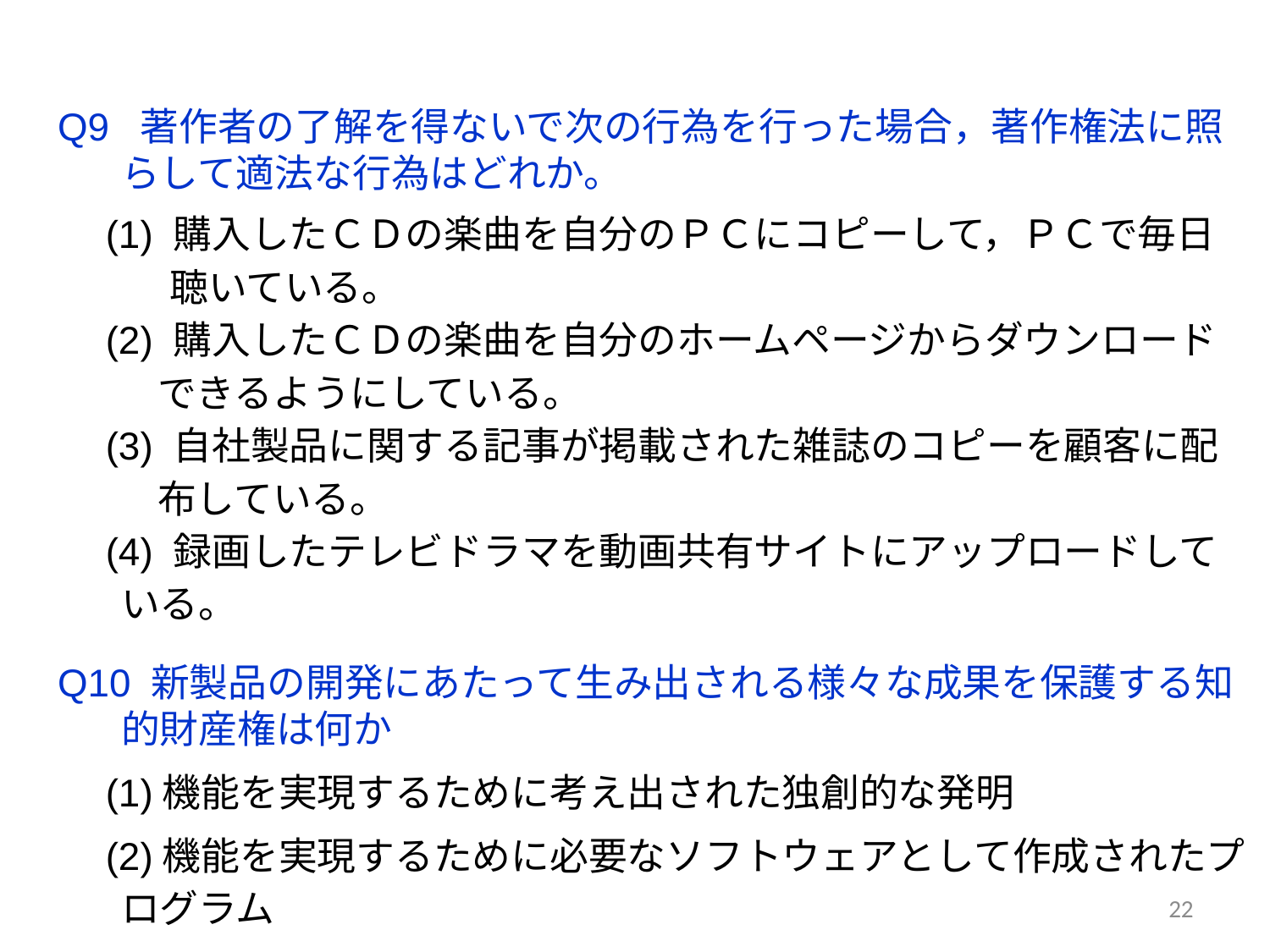

Q9  著作者の了解を得ないで次の行為を行った場合，著作権法に照らして適法な行為はどれか。
　(1) 購入したＣＤの楽曲を自分のＰＣにコピーして，ＰＣで毎日聴いている。
　(2) 購入したＣＤの楽曲を自分のホームページからダウンロードできるようにしている。
　(3) 自社製品に関する記事が掲載された雑誌のコピーを顧客に配布している。
　(4) 録画したテレビドラマを動画共有サイトにアップロードしている。
Q10 新製品の開発にあたって生み出される様々な成果を保護する知的財産権は何か
　(1)機能を実現するために考え出された独創的な発明
　(2)機能を実現するために必要なソフトウェアとして作成されたプログラム
　(3)新製品の形状、模様、色彩など、斬新な発想で創作されたデザイン
　(4)新製品発表に向けて考え出された新製品のトレードマーク
22